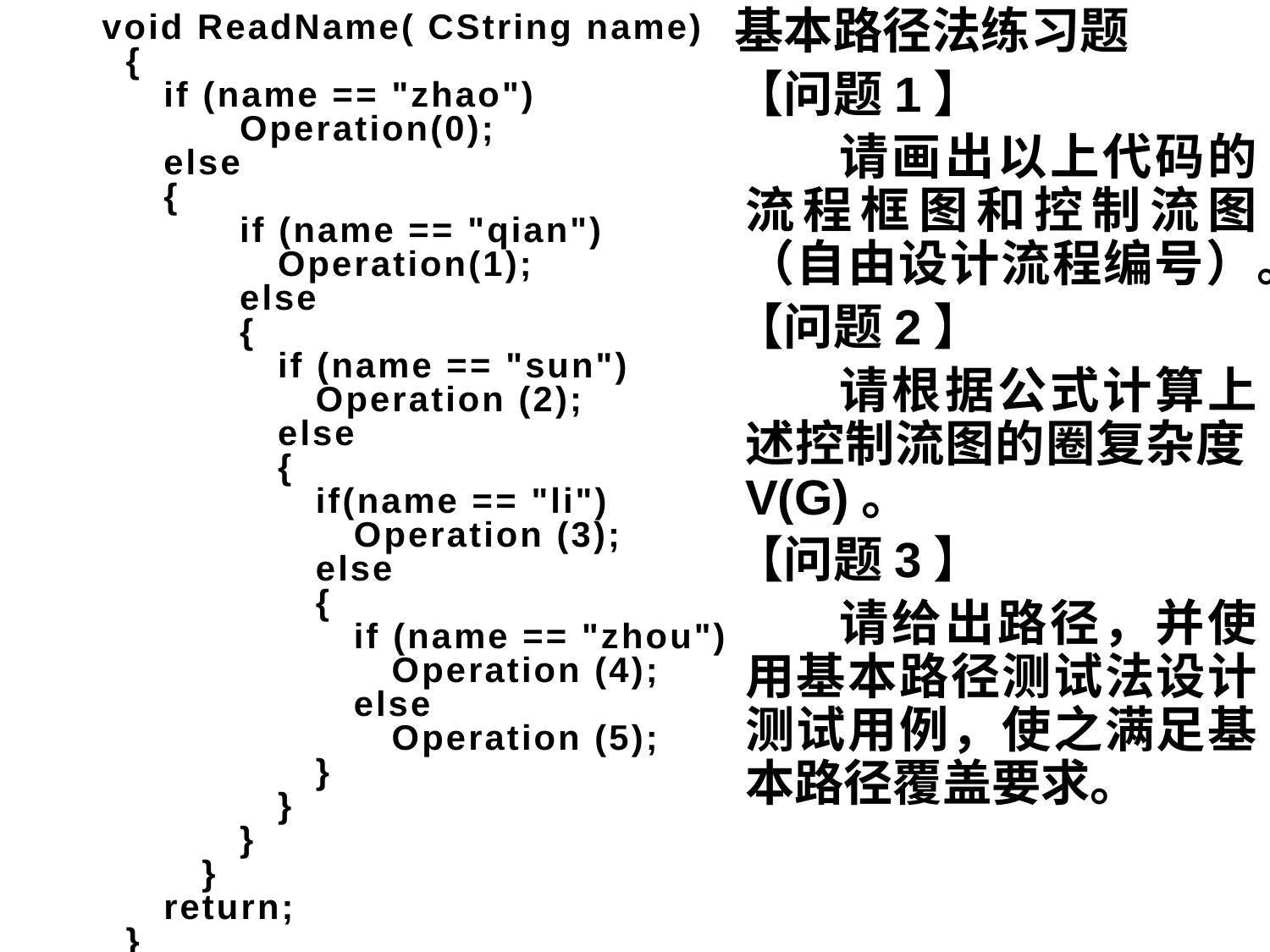

基本路径法练习题
【问题1】
　　请画出以上代码的流程框图和控制流图（自由设计流程编号）。
【问题2】
　　请根据公式计算上述控制流图的圈复杂度V(G)。
【问题3】
　　请给出路径，并使用基本路径测试法设计测试用例，使之满足基本路径覆盖要求。
　　void ReadName( CString name)
　　{
　　　if (name == "zhao")
　　　　　Operation(0);
　　　else
　　　{
　　　　　if (name == "qian")
　　　　　　Operation(1);
　　　　　else
　　　　　{
　　　　　　if (name == "sun")
　　　　　　　Operation (2);
　　　　　　else
　　　　　　{
　　　　　　　if(name == "li")
　　　　　　　　Operation (3);
　　　　　　　else
　　　　　　　{
　　　　　　　　if (name == "zhou")
　　　　　　　　　Operation (4);
　　　　　　　　else
　　　　　　　　　Operation (5);
　　　　　　　}
　　　　　　}
　　　　　}
　　　　}
　　　return;
　　}